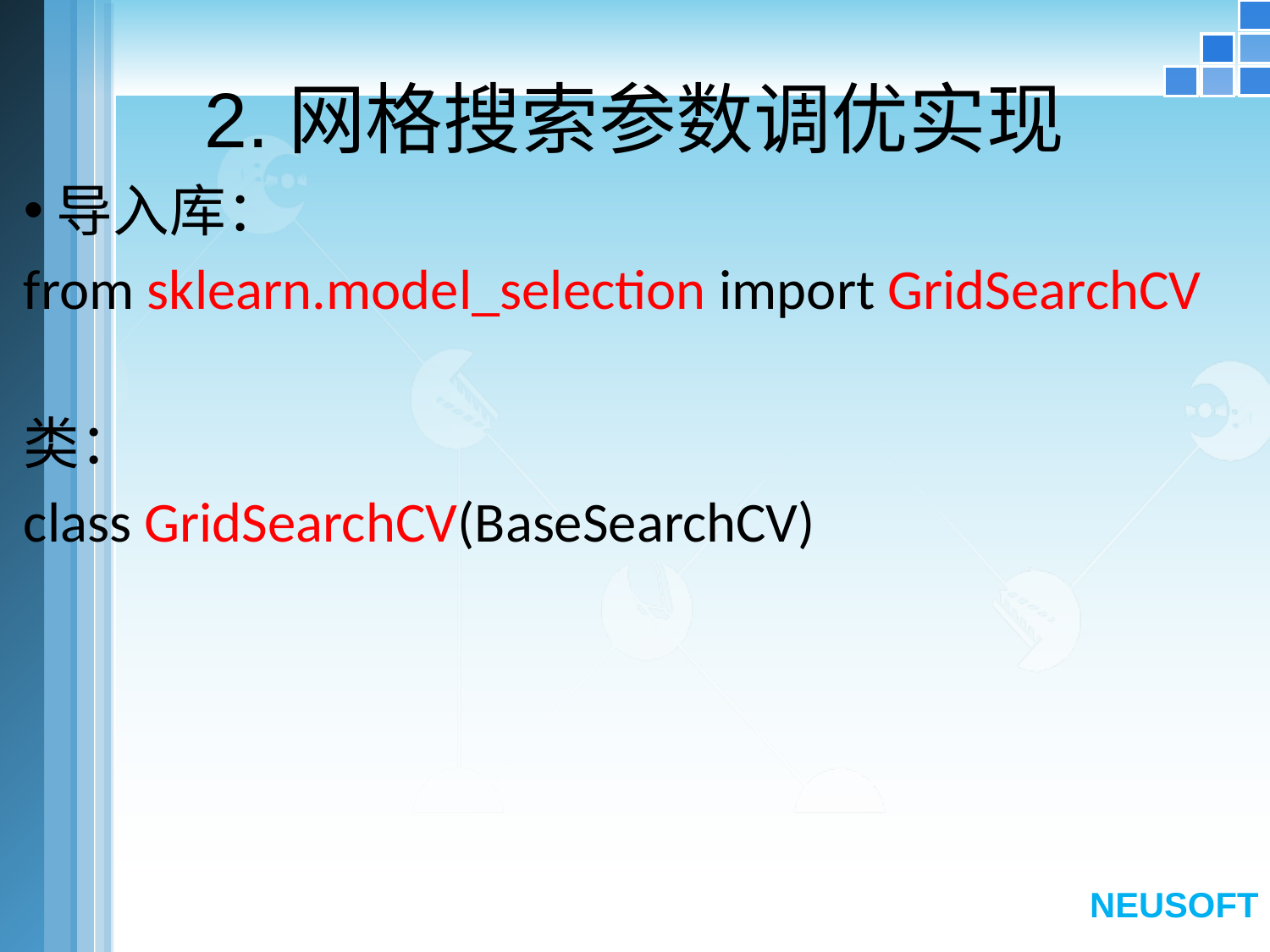

# 2.网格搜索参数调优实现
导入库：
from sklearn.model_selection import GridSearchCV

类：
class GridSearchCV(BaseSearchCV)